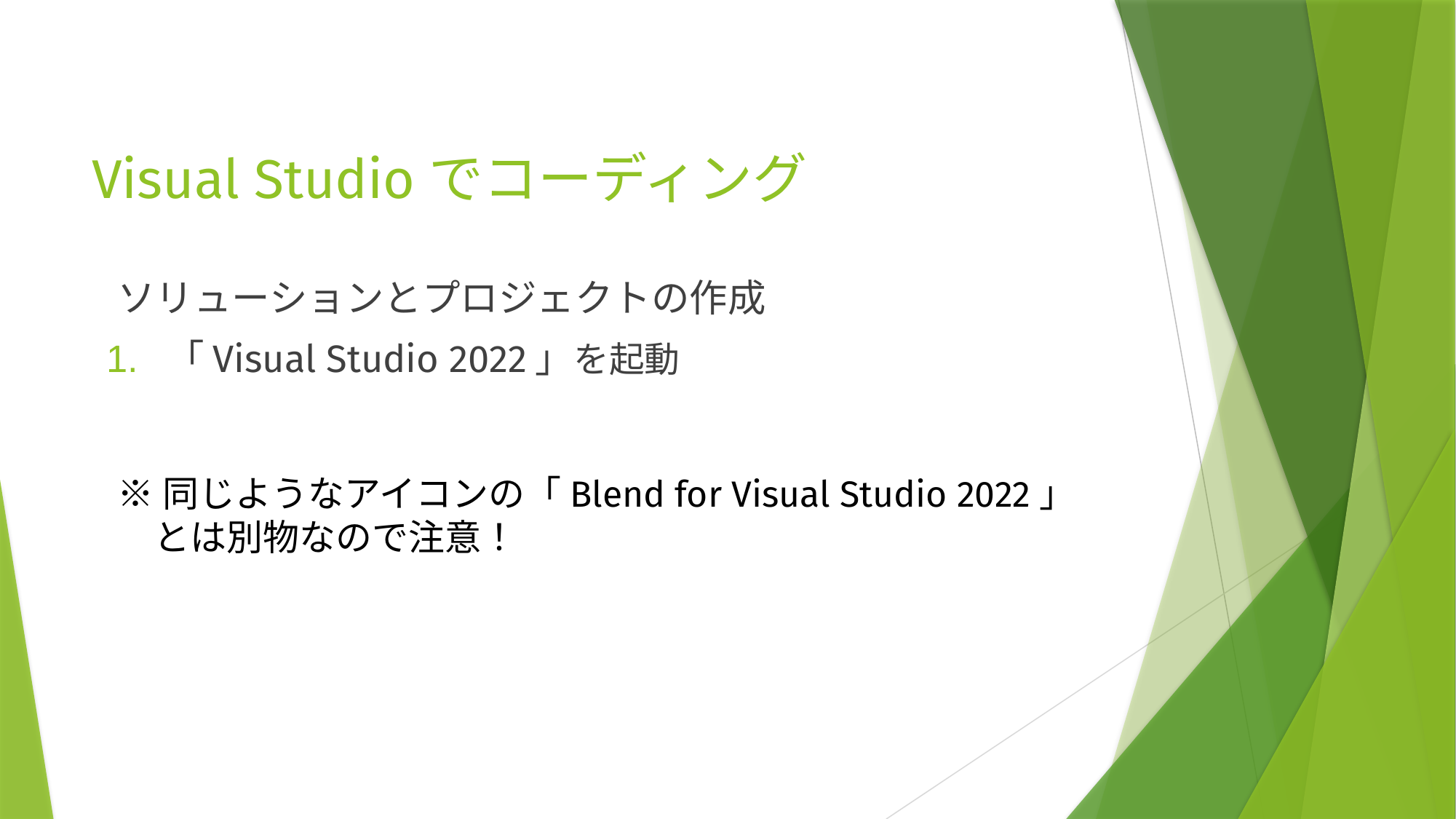

# Visual Studioでコーディング
ソリューションとプロジェクトの作成
「Visual Studio 2022」を起動

※同じようなアイコンの「Blend for Visual Studio 2022」
　とは別物なので注意！